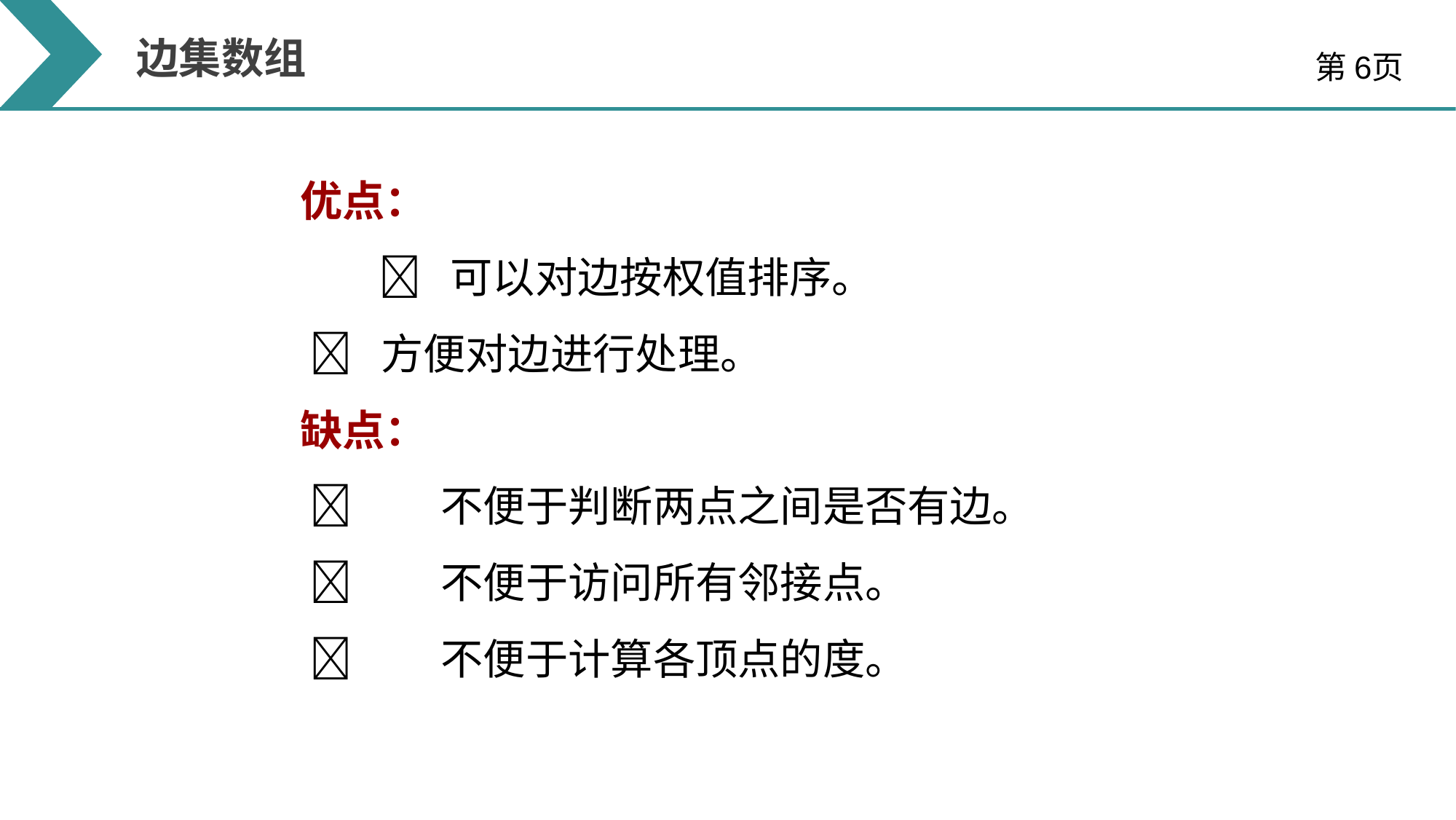

边集数组
第6页
优点：
    •  可以对边按权值排序。
 •  方便对边进行处理。
缺点：
 •	不便于判断两点之间是否有边。
 •	不便于访问所有邻接点。
 •	不便于计算各顶点的度。